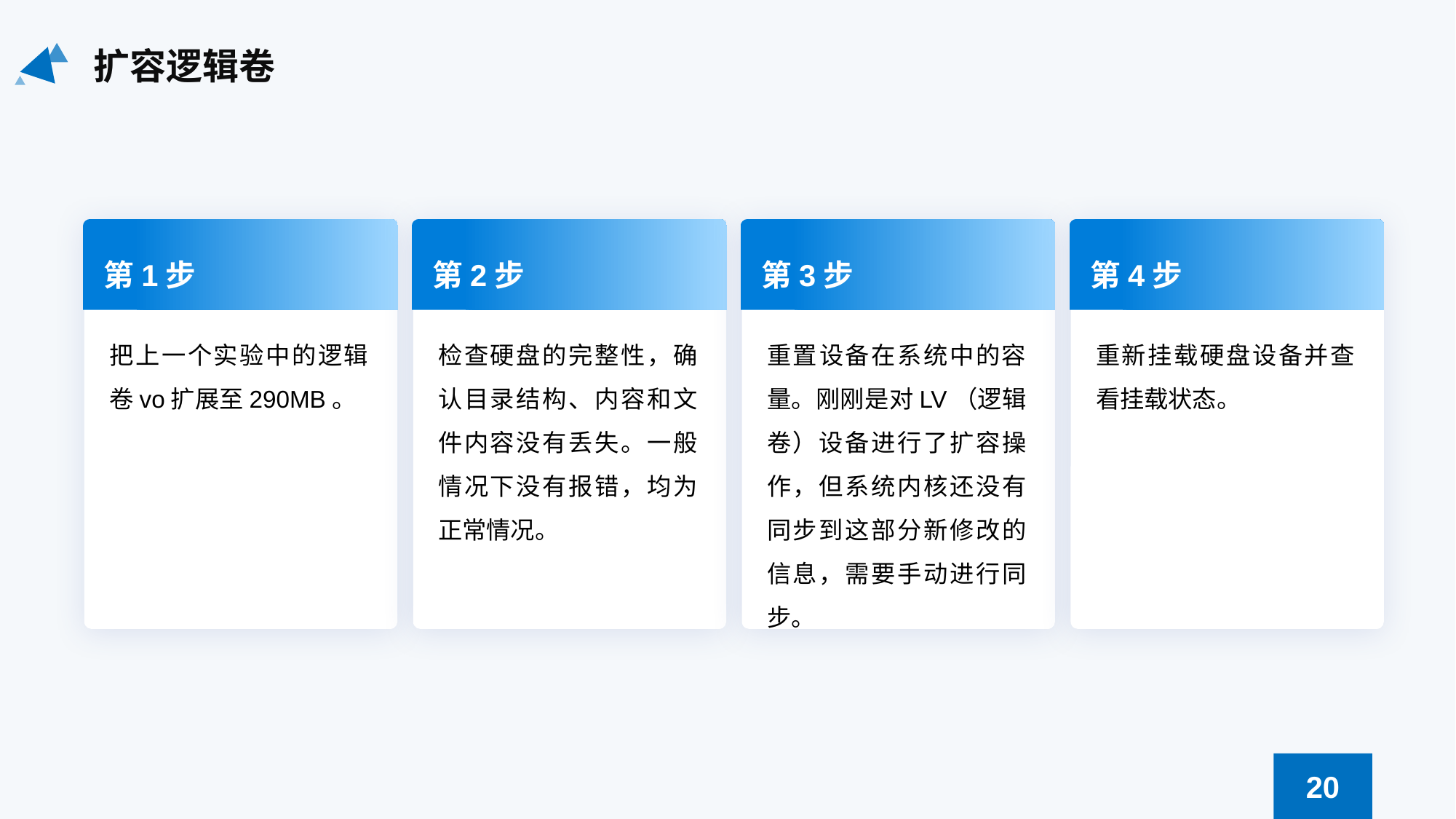

扩容逻辑卷

第1步
第2步
第3步
第4步
把上一个实验中的逻辑卷vo扩展至290MB。
检查硬盘的完整性，确认目录结构、内容和文件内容没有丢失。一般情况下没有报错，均为正常情况。
重置设备在系统中的容量。刚刚是对LV（逻辑卷）设备进行了扩容操作，但系统内核还没有同步到这部分新修改的信息，需要手动进行同步。
重新挂载硬盘设备并查看挂载状态。

20